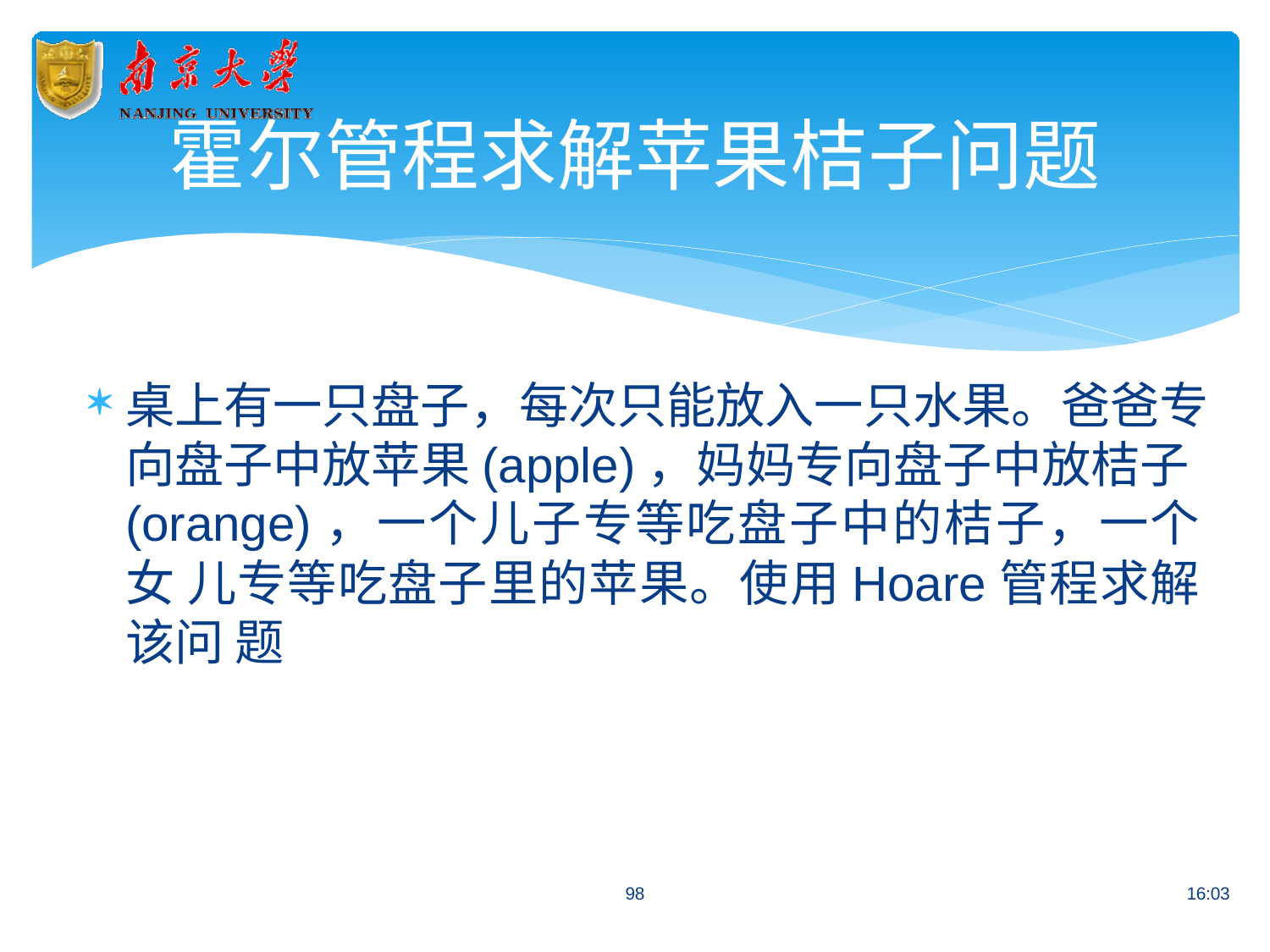

# 霍尔管程求解苹果桔子问题

桌上有一只盘子，每次只能放入一只水果。爸爸专 向盘子中放苹果(apple)，妈妈专向盘子中放桔子
(orange)，一个儿子专等吃盘子中的桔子，一个女 儿专等吃盘子里的苹果。使用Hoare管程求解该问 题
98
16:03